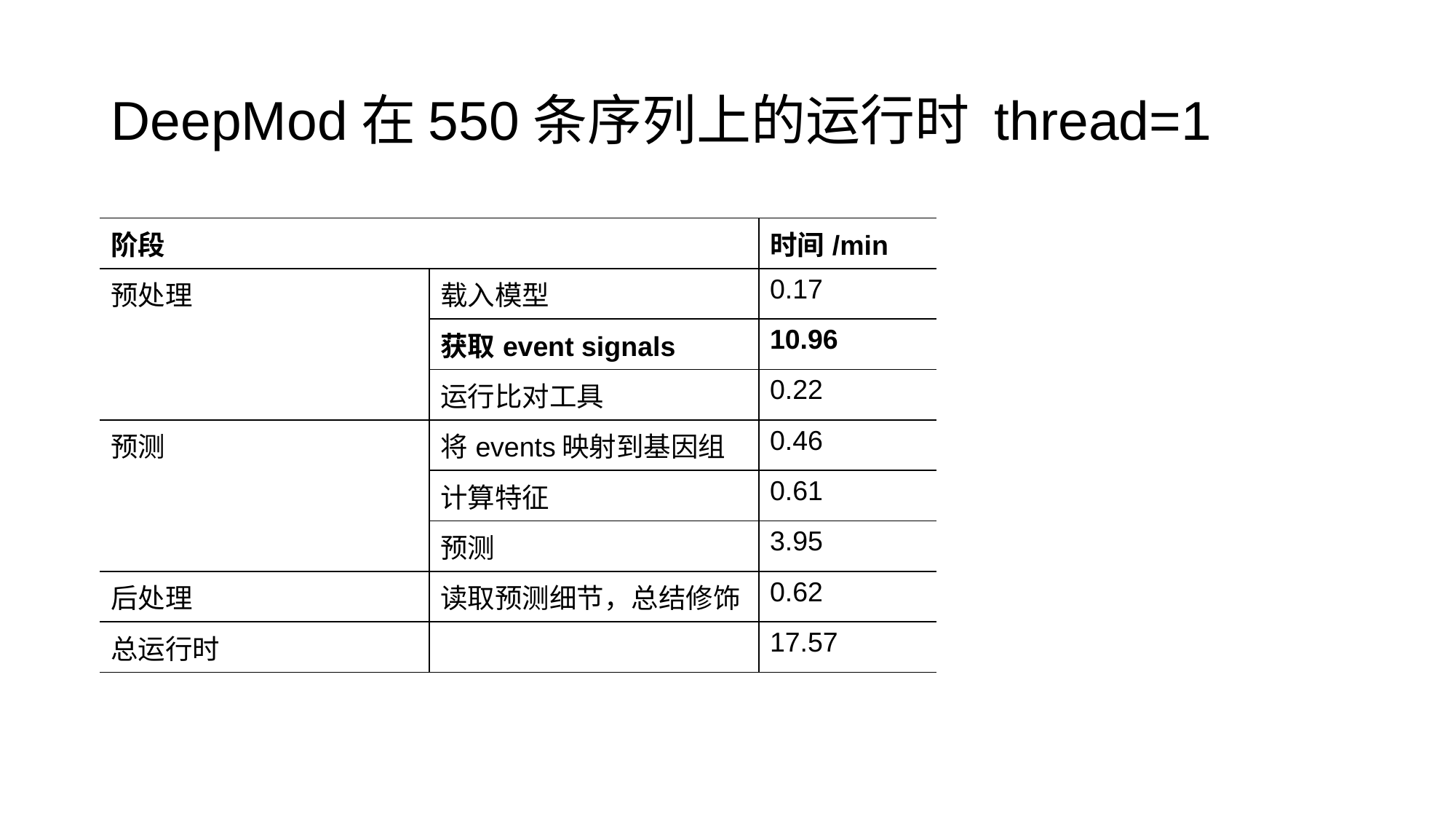

# DeepMod在550条序列上的运行时 thread=1
| 阶段 |  | 时间/min |
| --- | --- | --- |
| 预处理 | 载入模型 | 0.17 |
|  | 获取event signals | 10.96 |
|  | 运行比对工具 | 0.22 |
| 预测 | 将events映射到基因组 | 0.46 |
|  | 计算特征 | 0.61 |
|  | 预测 | 3.95 |
| 后处理 | 读取预测细节，总结修饰 | 0.62 |
| 总运行时 |  | 17.57 |